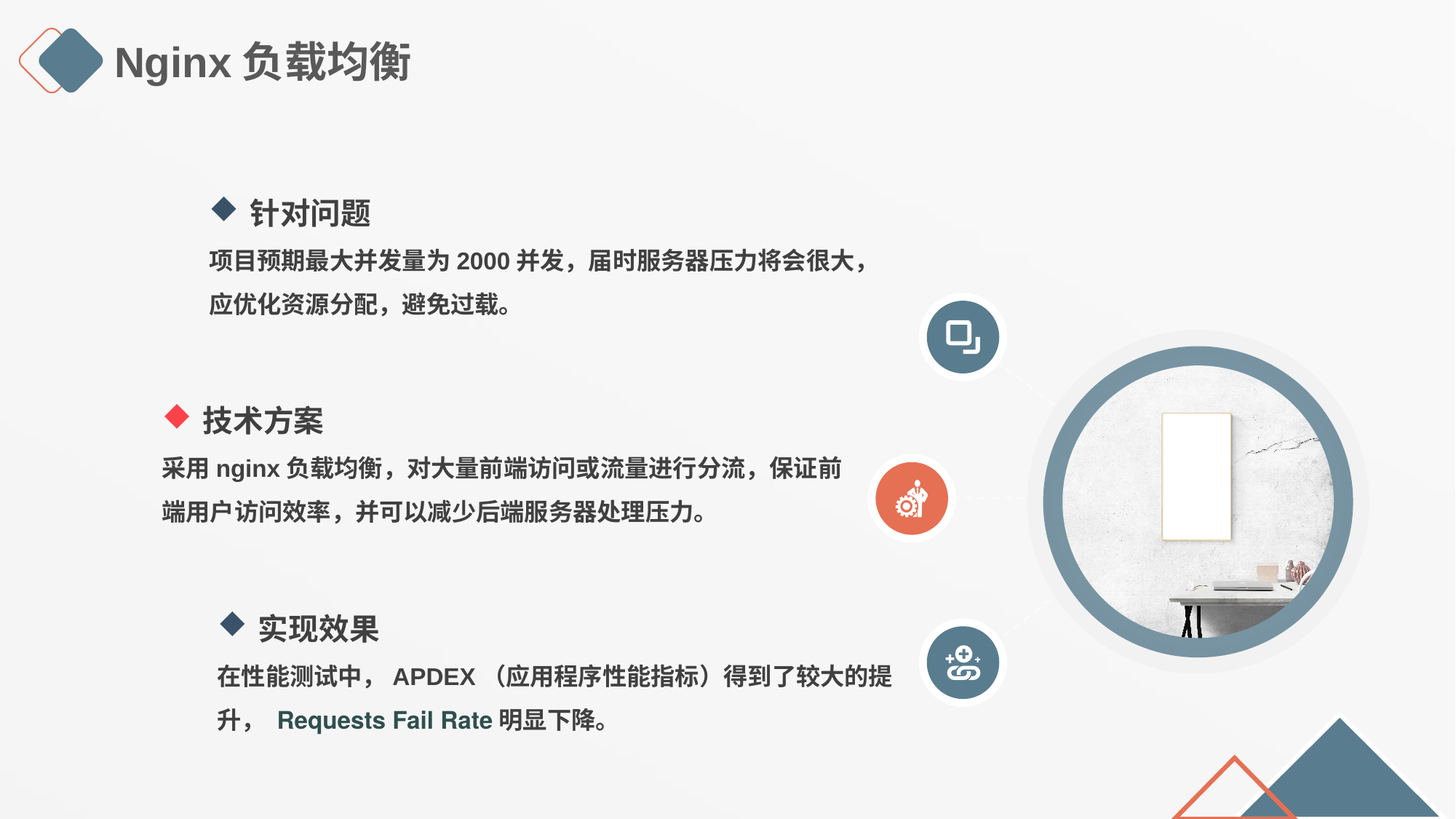

Nginx负载均衡

针对问题
项目预期最大并发量为2000并发，届时服务器压力将会很大，应优化资源分配，避免过载。

技术方案
采用nginx负载均衡，对大量前端访问或流量进行分流，保证前端用户访问效率，并可以减少后端服务器处理压力。
实现效果
在性能测试中，APDEX（应用程序性能指标）得到了较大的提升， Requests Fail Rate明显下降。